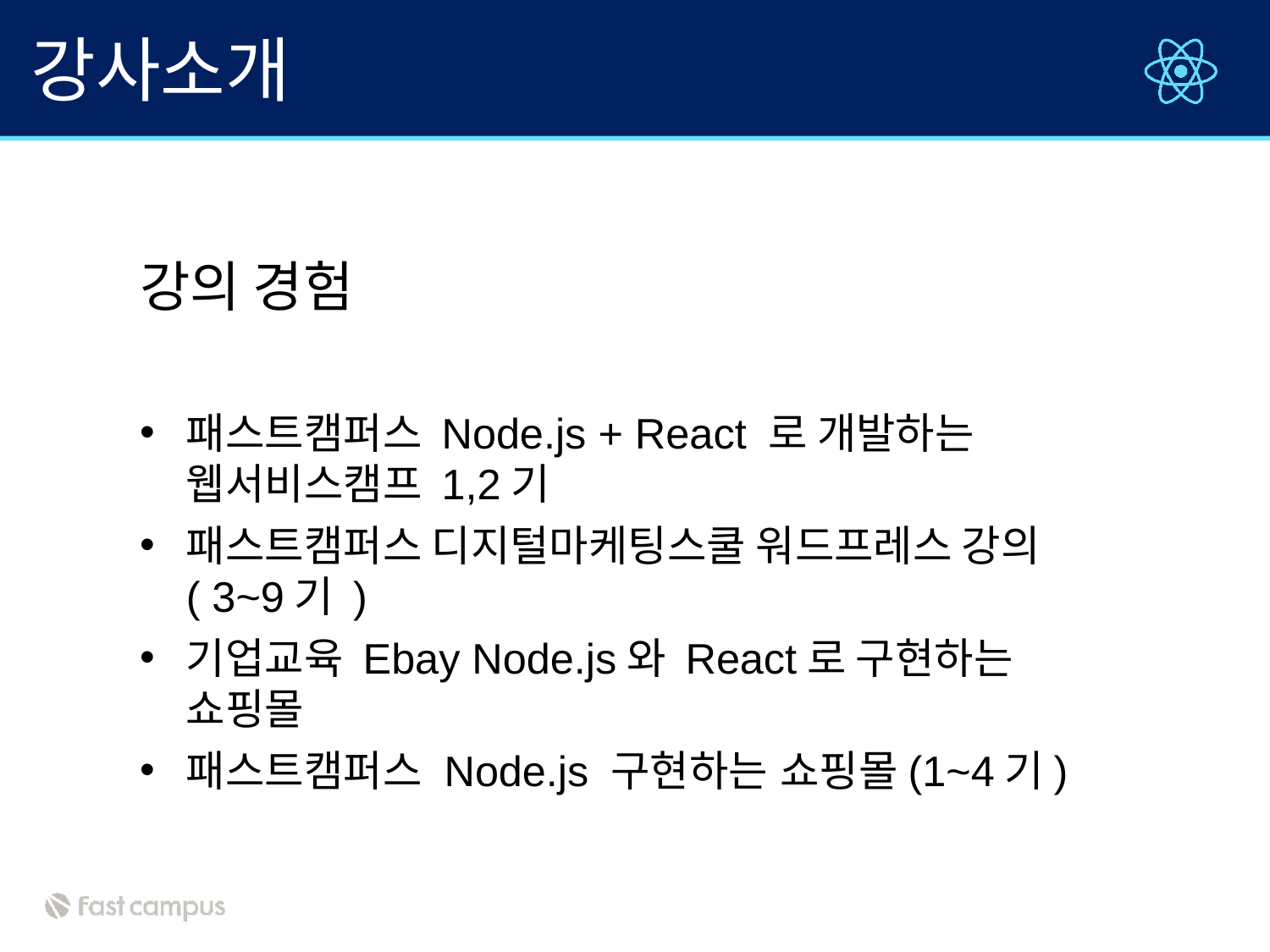

# 강사소개
강의 경험

패스트캠퍼스 Node.js + React 로 개발하는 웹서비스캠프 1,2기
패스트캠퍼스 디지털마케팅스쿨 워드프레스 강의 ( 3~9기 )
기업교육 Ebay Node.js와 React로 구현하는 쇼핑몰
패스트캠퍼스 Node.js 구현하는 쇼핑몰(1~4기)